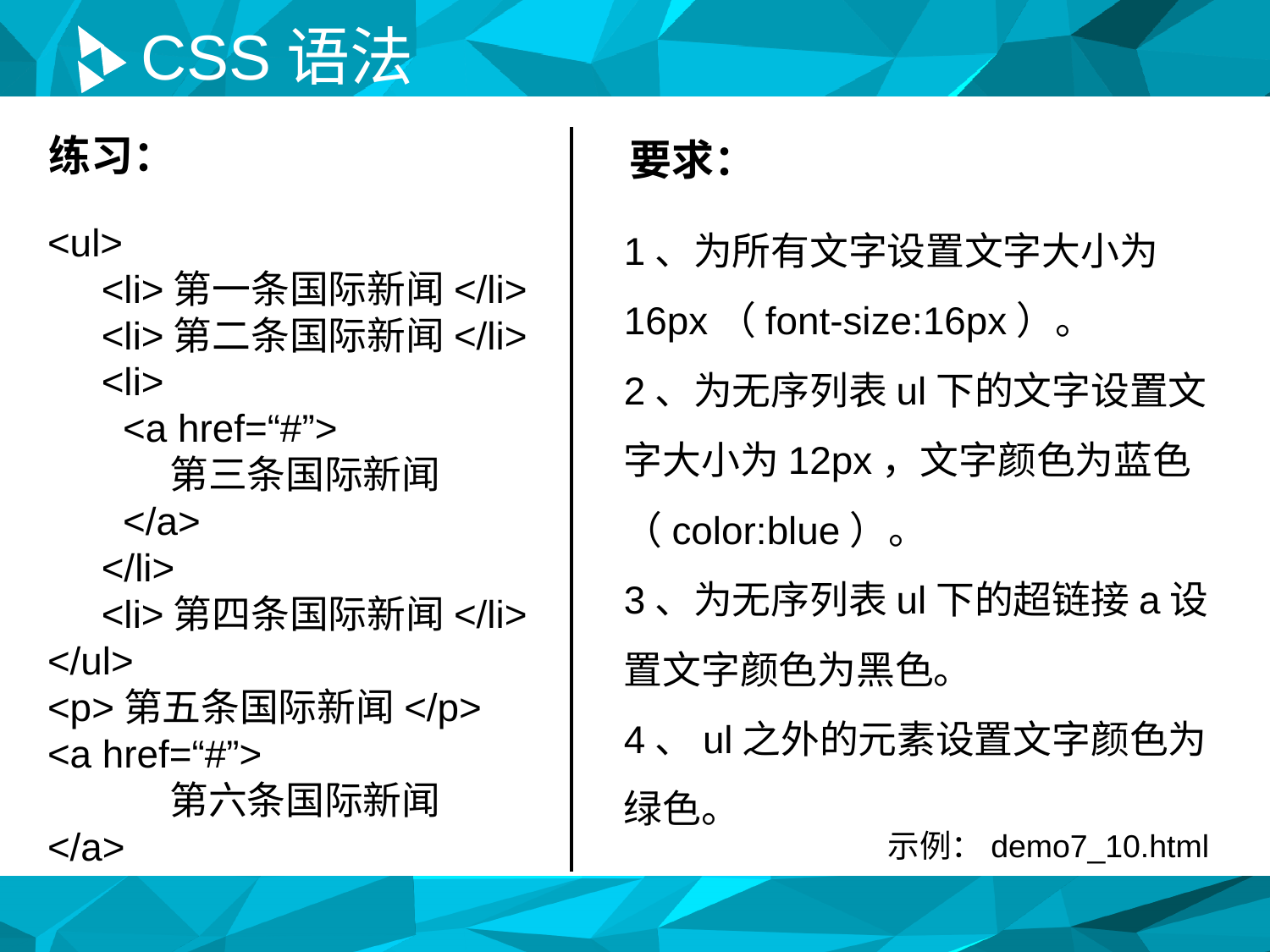

CSS语法
练习：
要求：
<ul>
     <li>第一条国际新闻</li>
     <li>第二条国际新闻</li>
     <li>
       <a href=“#”>
             第三条国际新闻
       </a>
     </li>
     <li>第四条国际新闻</li>
</ul>
<p>第五条国际新闻</p>
<a href=“#”>
             第六条国际新闻
</a>

1、为所有文字设置文字大小为16px（font-size:16px）。
2、为无序列表ul下的文字设置文字大小为12px，文字颜色为蓝色（color:blue）。
3、为无序列表ul下的超链接a设置文字颜色为黑色。
4、ul之外的元素设置文字颜色为  绿色。

示例：demo7_10.html